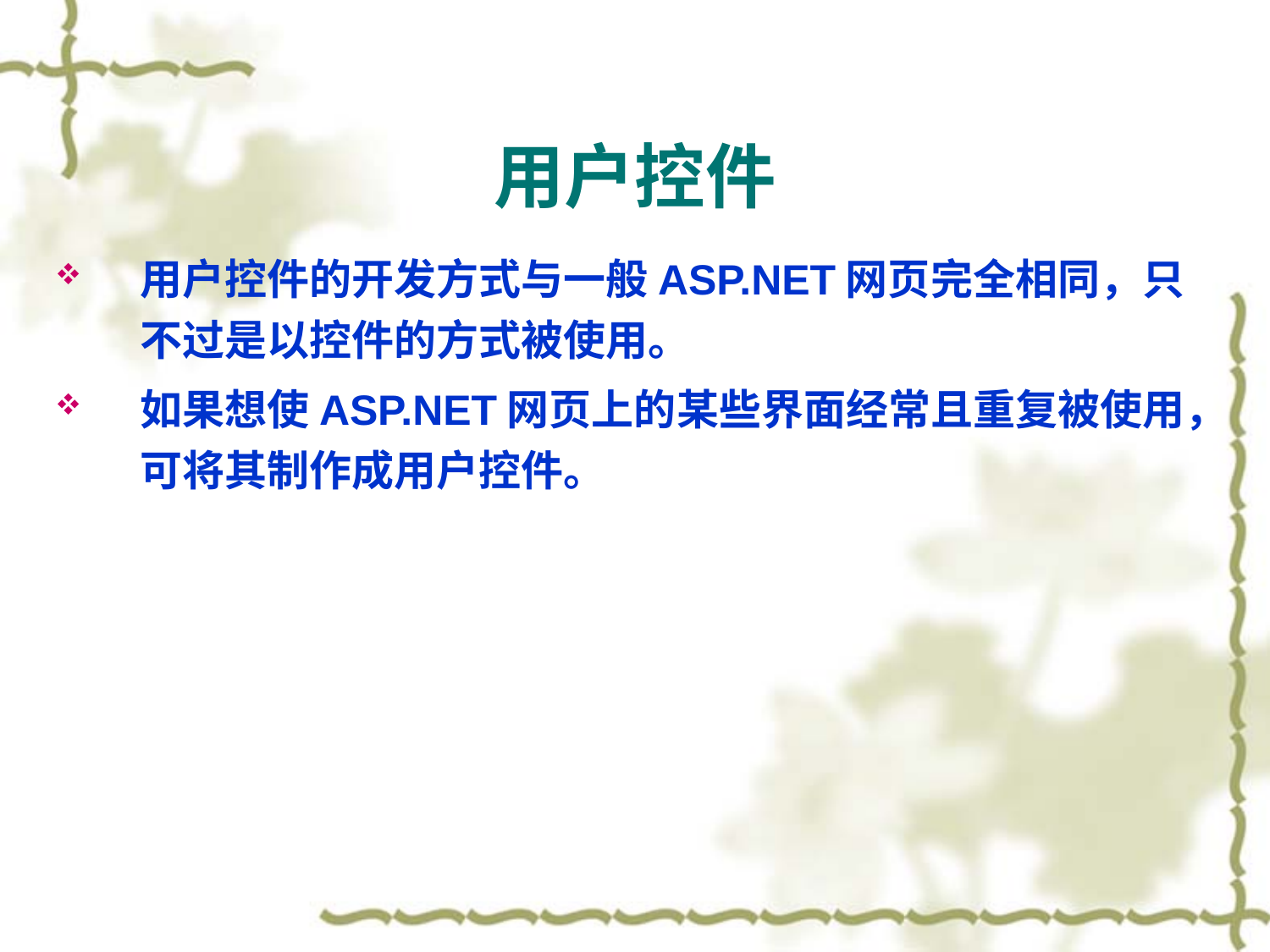

# 用户控件
用户控件的开发方式与一般ASP.NET网页完全相同，只不过是以控件的方式被使用。
如果想使ASP.NET网页上的某些界面经常且重复被使用，可将其制作成用户控件。